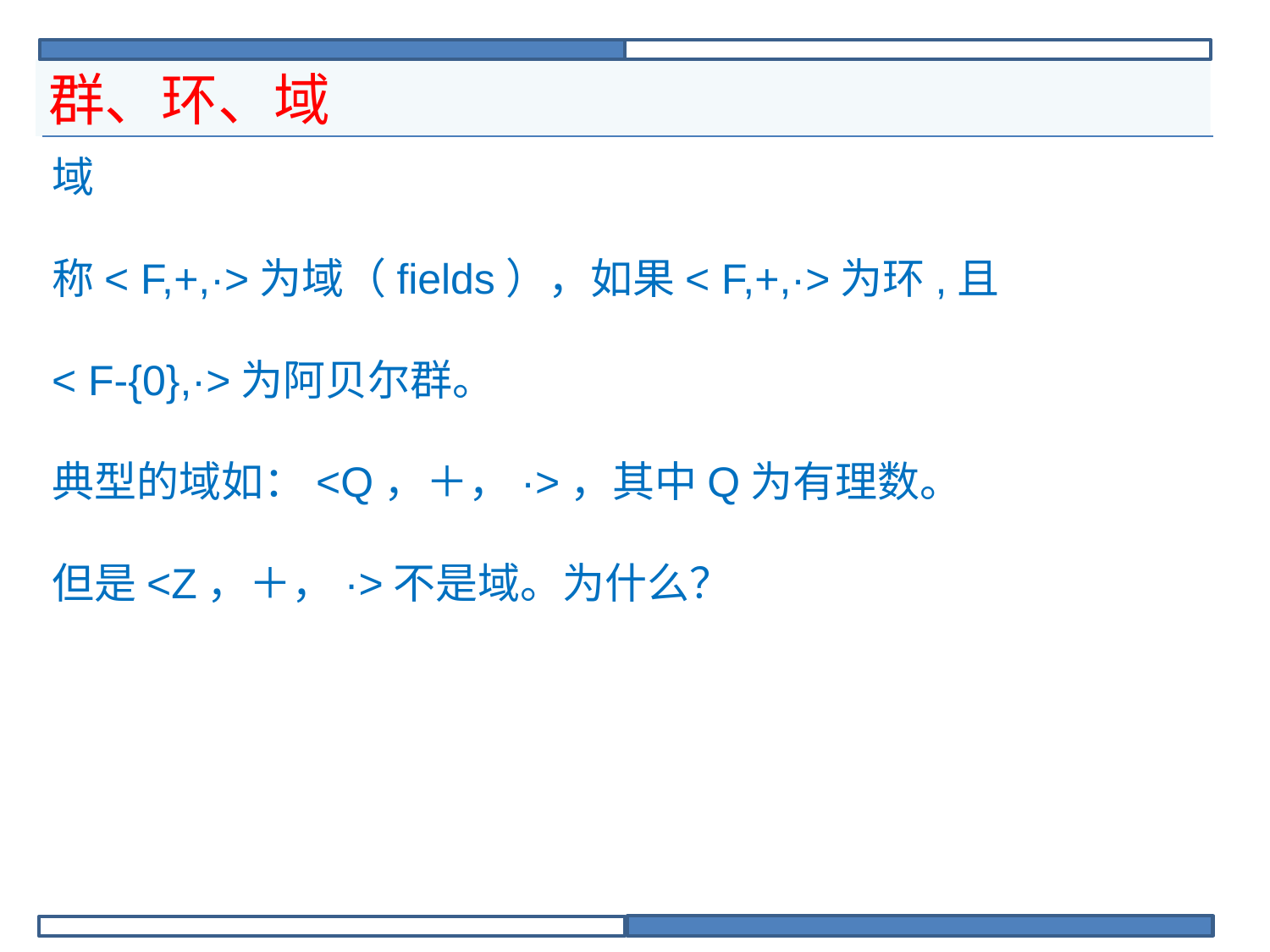

# 群、环、域
域

称< F,+,·>为域（fields），如果< F,+,·>为环,且

< F-{0},·>为阿贝尔群。

典型的域如：<Q，＋，·>，其中Q为有理数。

但是<Z，＋，·>不是域。为什么？

因为在整数集中整数没有乘法逆元。